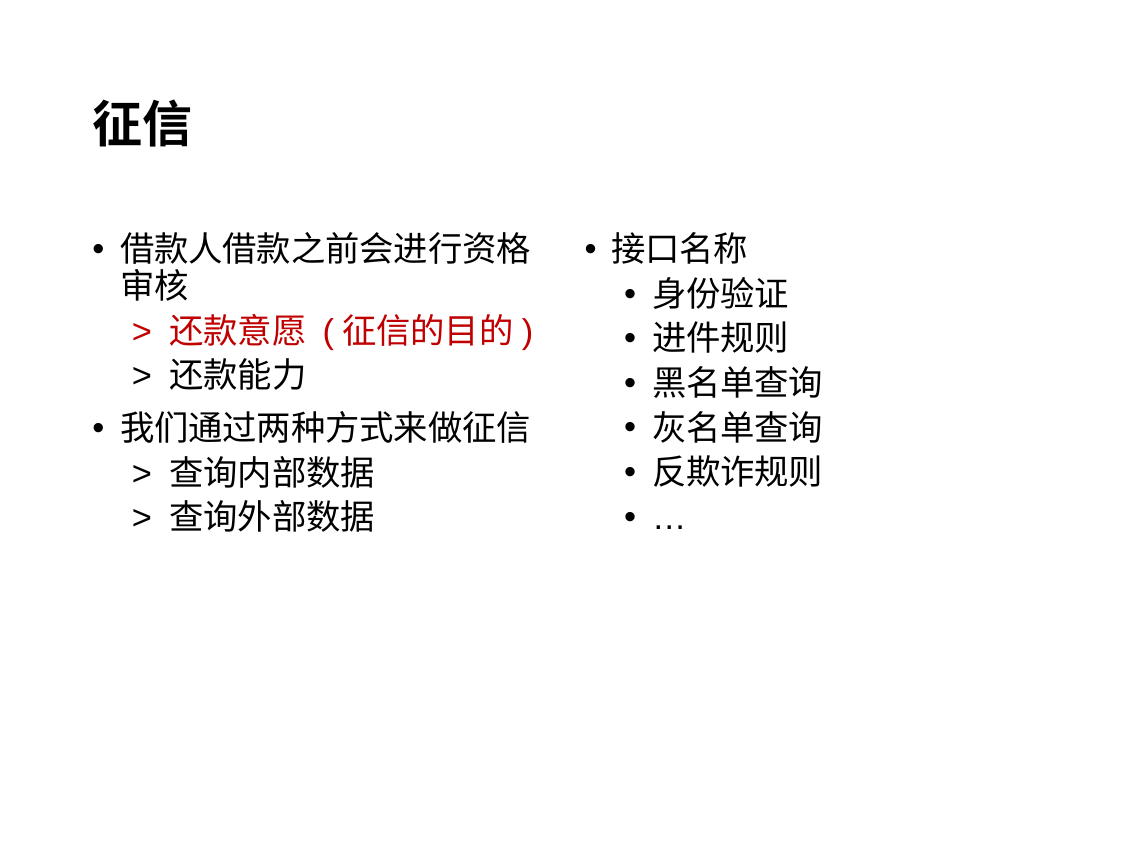

# 征信
借款人借款之前会进行资格审核
> 还款意愿 (征信的目的)
> 还款能力
我们通过两种方式来做征信
> 查询内部数据
> 查询外部数据
接口名称
身份验证
进件规则
黑名单查询
灰名单查询
反欺诈规则
…